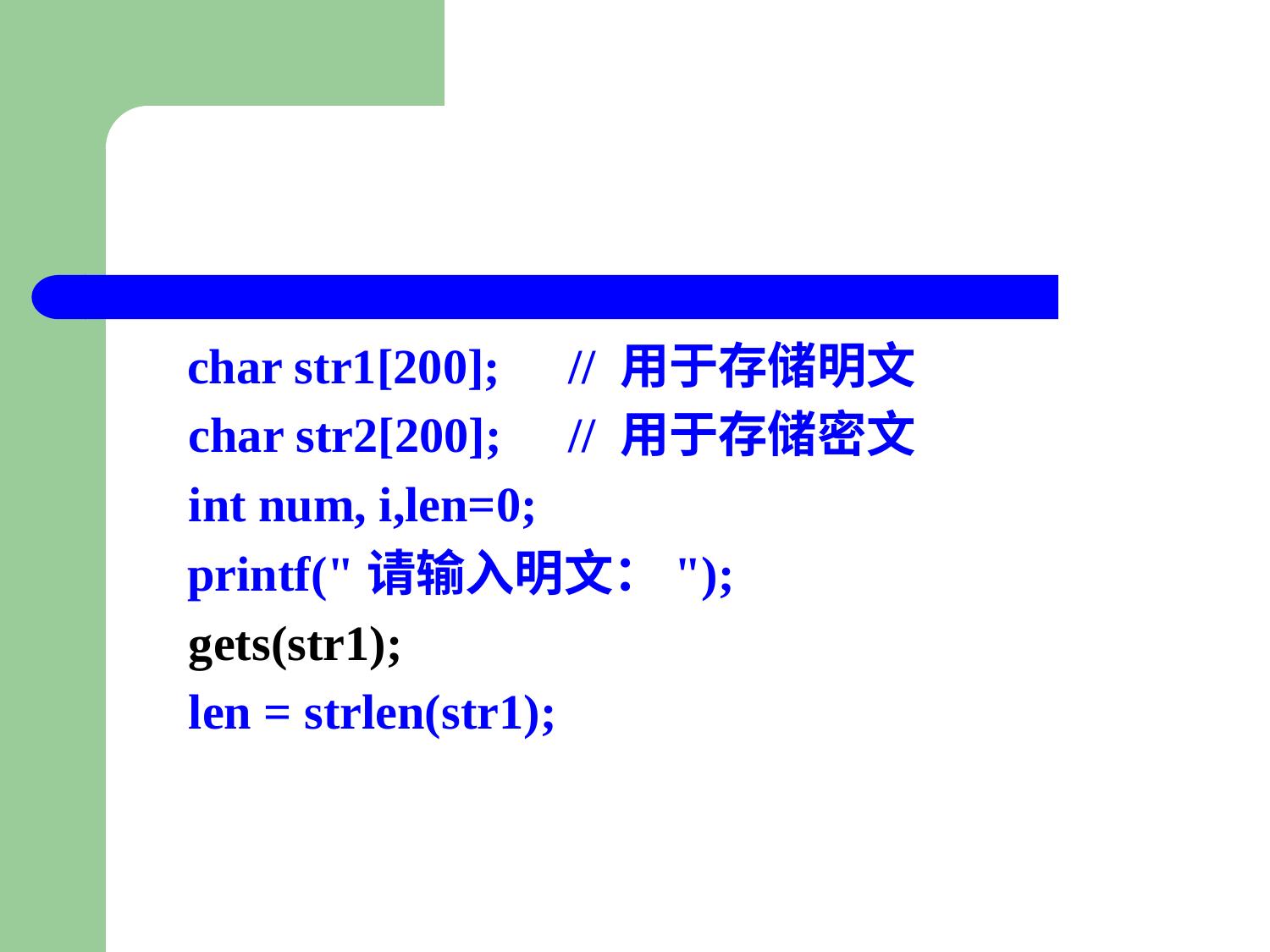

#
	char str1[200]; 	// 用于存储明文
    char str2[200]; 	// 用于存储密文
    int num, i,len=0;
 	printf("请输入明文：");
    gets(str1);
    len = strlen(str1);